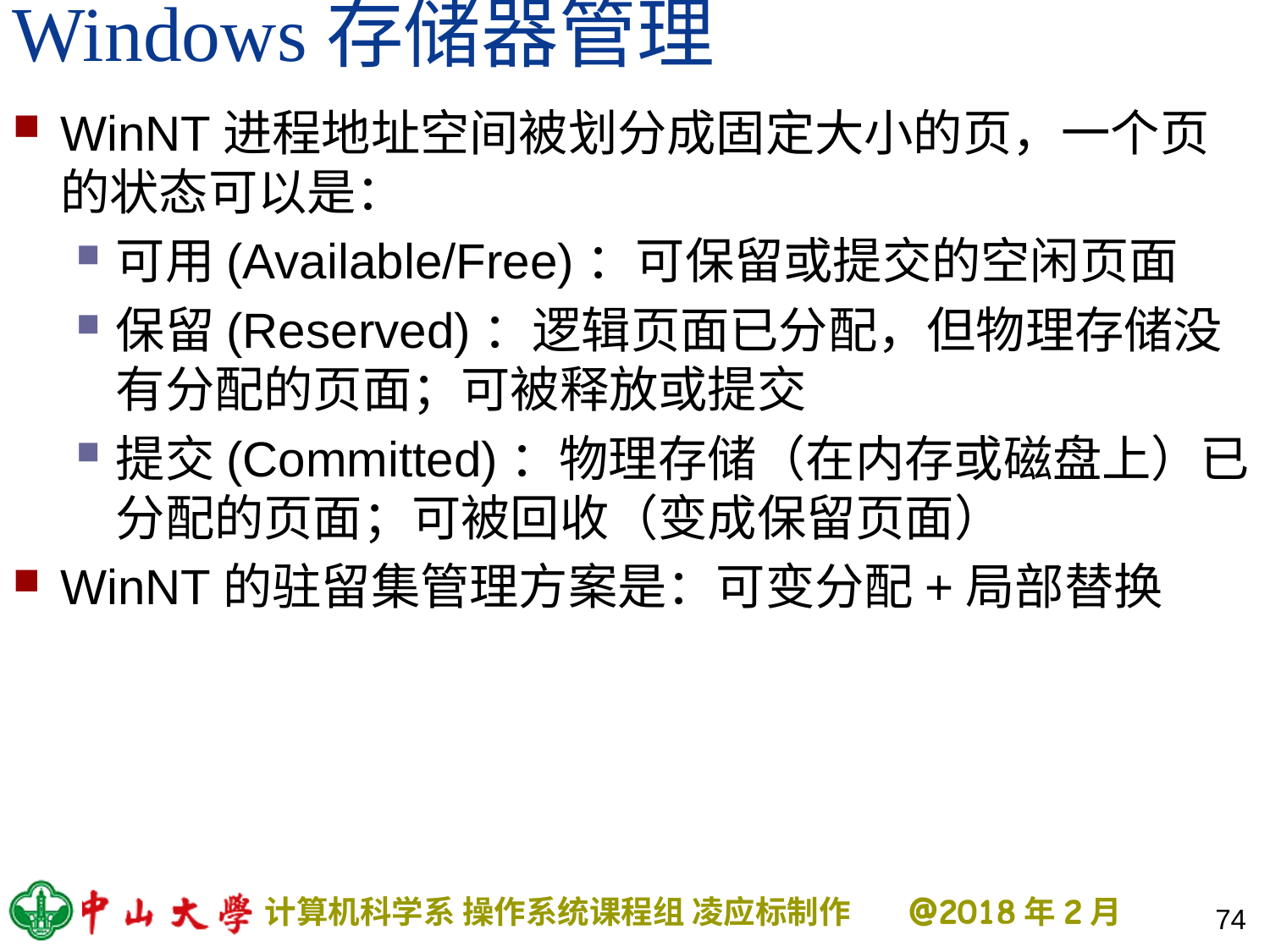

# Windows存储器管理
WinNT进程地址空间被划分成固定大小的页，一个页的状态可以是：
可用(Available/Free)：可保留或提交的空闲页面
保留(Reserved)：逻辑页面已分配，但物理存储没有分配的页面；可被释放或提交
提交(Committed)：物理存储（在内存或磁盘上）已分配的页面；可被回收（变成保留页面）
WinNT的驻留集管理方案是：可变分配+局部替换
74